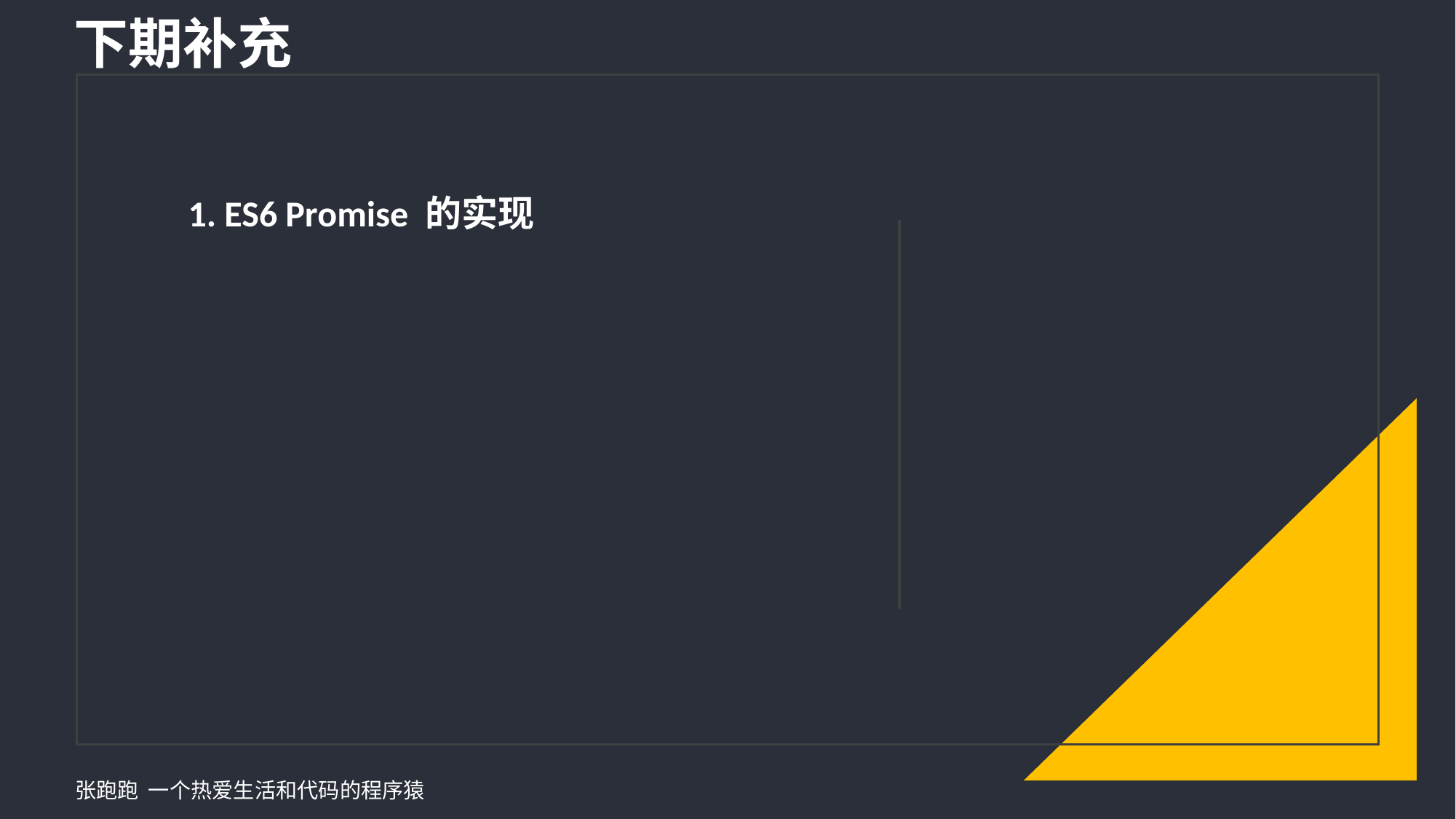

下期补充

1. ES6 Promise 的实现

张跑跑  一个热爱生活和代码的程序猿